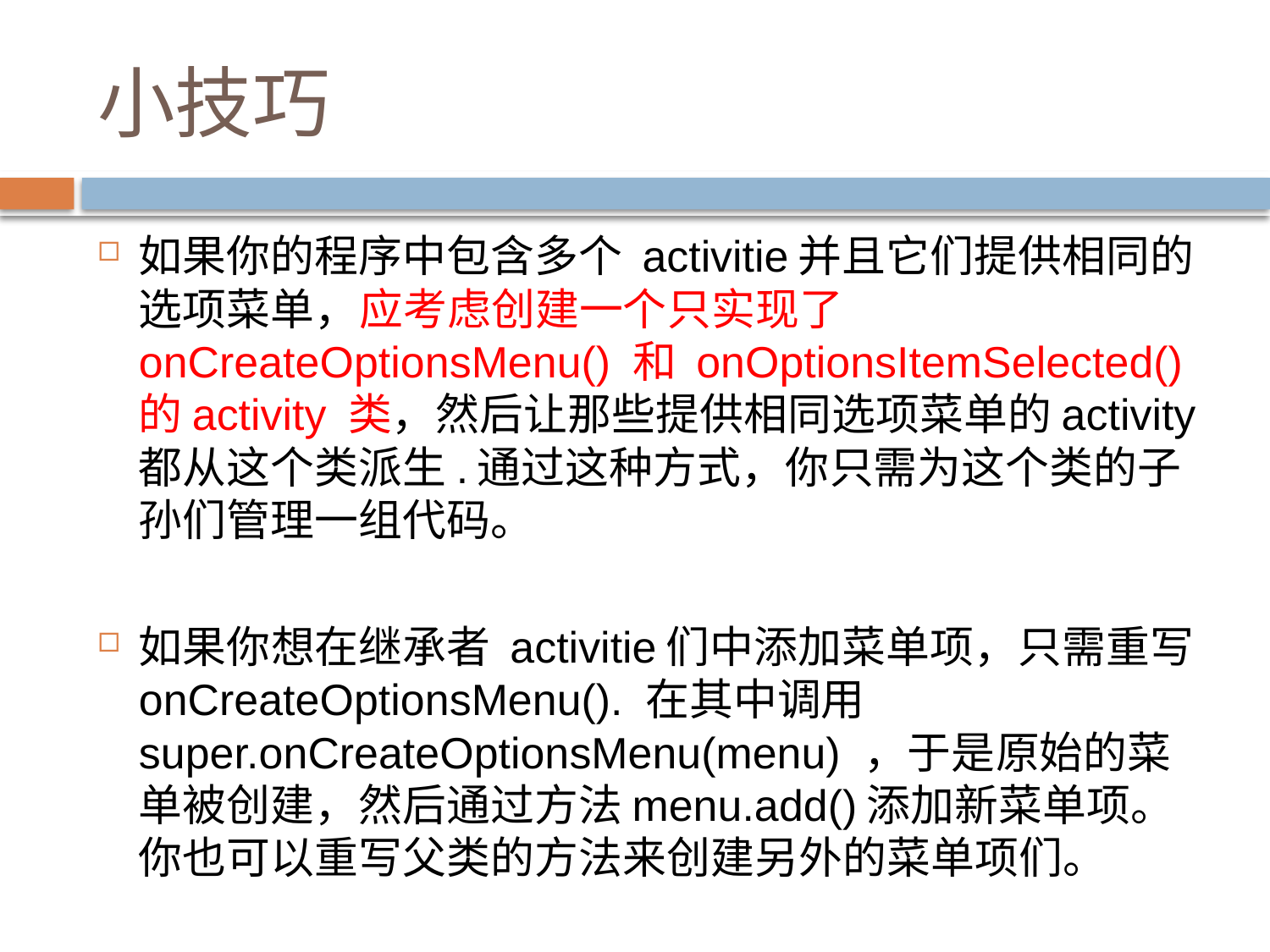

# 小技巧
如果你的程序中包含多个 activitie并且它们提供相同的选项菜单，应考虑创建一个只实现了 onCreateOptionsMenu() 和 onOptionsItemSelected()的activity 类，然后让那些提供相同选项菜单的activity都从这个类派生.通过这种方式，你只需为这个类的子孙们管理一组代码。

如果你想在继承者 activitie们中添加菜单项，只需重写 onCreateOptionsMenu(). 在其中调用 super.onCreateOptionsMenu(menu) ，于是原始的菜单被创建，然后通过方法menu.add()添加新菜单项。你也可以重写父类的方法来创建另外的菜单项们。